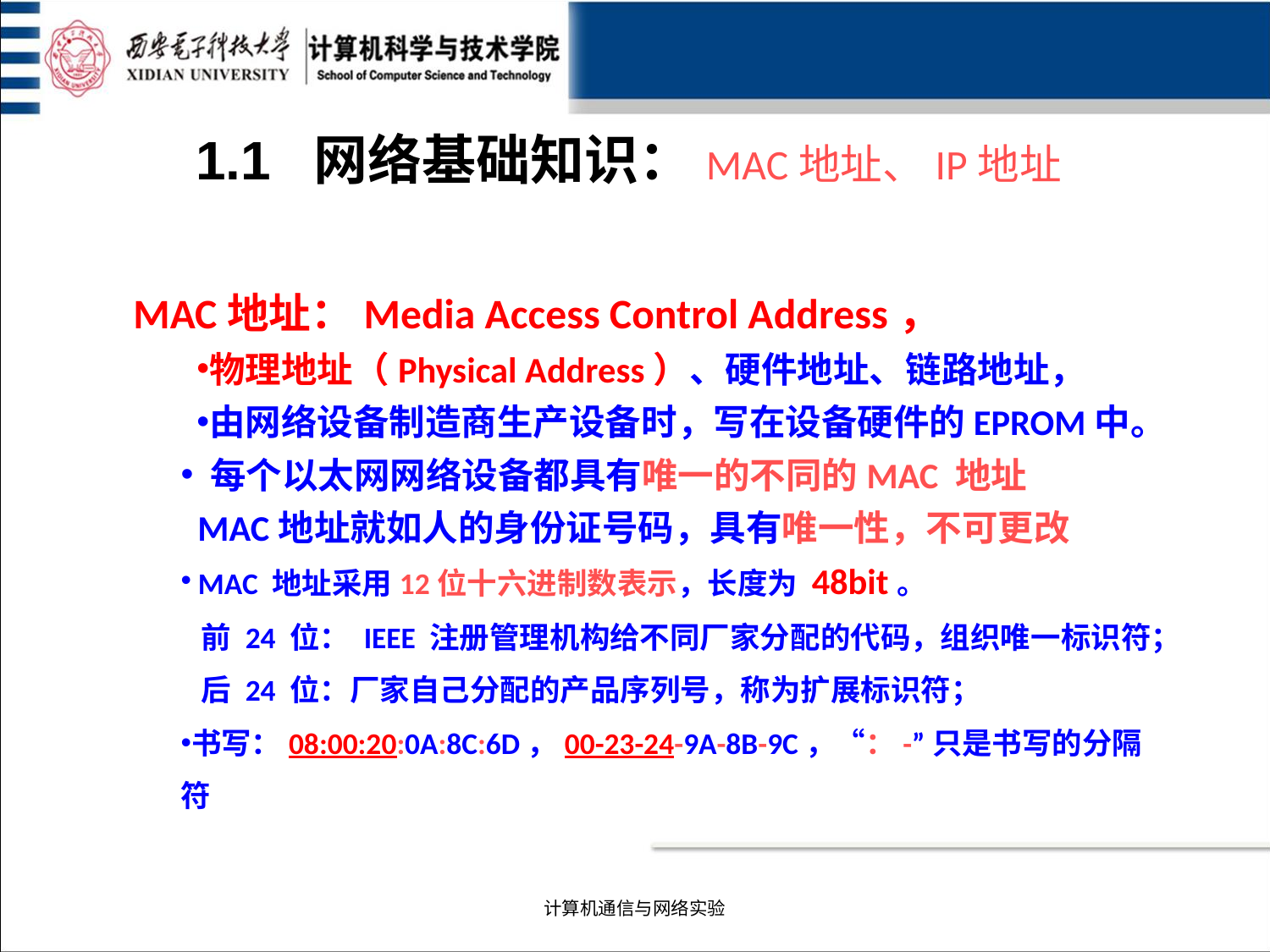

1.1  网络基础知识：MAC地址、IP地址
MAC地址：Media Access Control Address，
物理地址（Physical Address）、硬件地址、链路地址，
由网络设备制造商生产设备时，写在设备硬件的EPROM中。
 每个以太网网络设备都具有唯一的不同的MAC 地址
        MAC地址就如人的身份证号码，具有唯一性，不可更改
 MAC 地址采用12位十六进制数表示，长度为 48bit。
         前 24 位： IEEE 注册管理机构给不同厂家分配的代码，组织唯一标识符；
         后 24 位：厂家自己分配的产品序列号，称为扩展标识符；
书写：08:00:20:0A:8C:6D，00-23-24-9A-8B-9C，“：-”只是书写的分隔符
计算机通信与网络实验